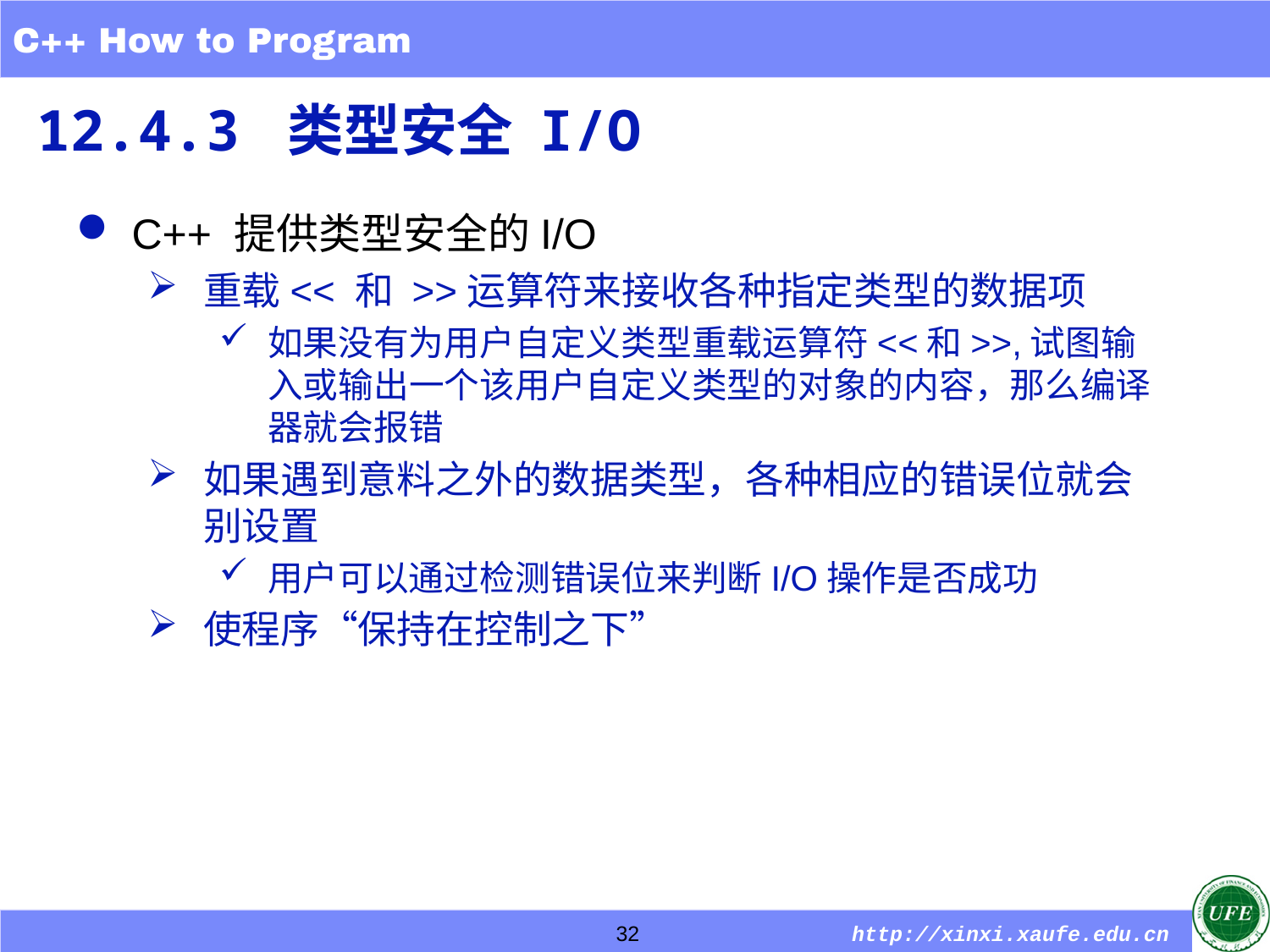

# 12.4.3 类型安全 I/O
C++ 提供类型安全的I/O
重载<< 和 >>运算符来接收各种指定类型的数据项
如果没有为用户自定义类型重载运算符<<和>>,试图输入或输出一个该用户自定义类型的对象的内容，那么编译器就会报错
如果遇到意料之外的数据类型，各种相应的错误位就会别设置
用户可以通过检测错误位来判断I/O操作是否成功
使程序“保持在控制之下”
32